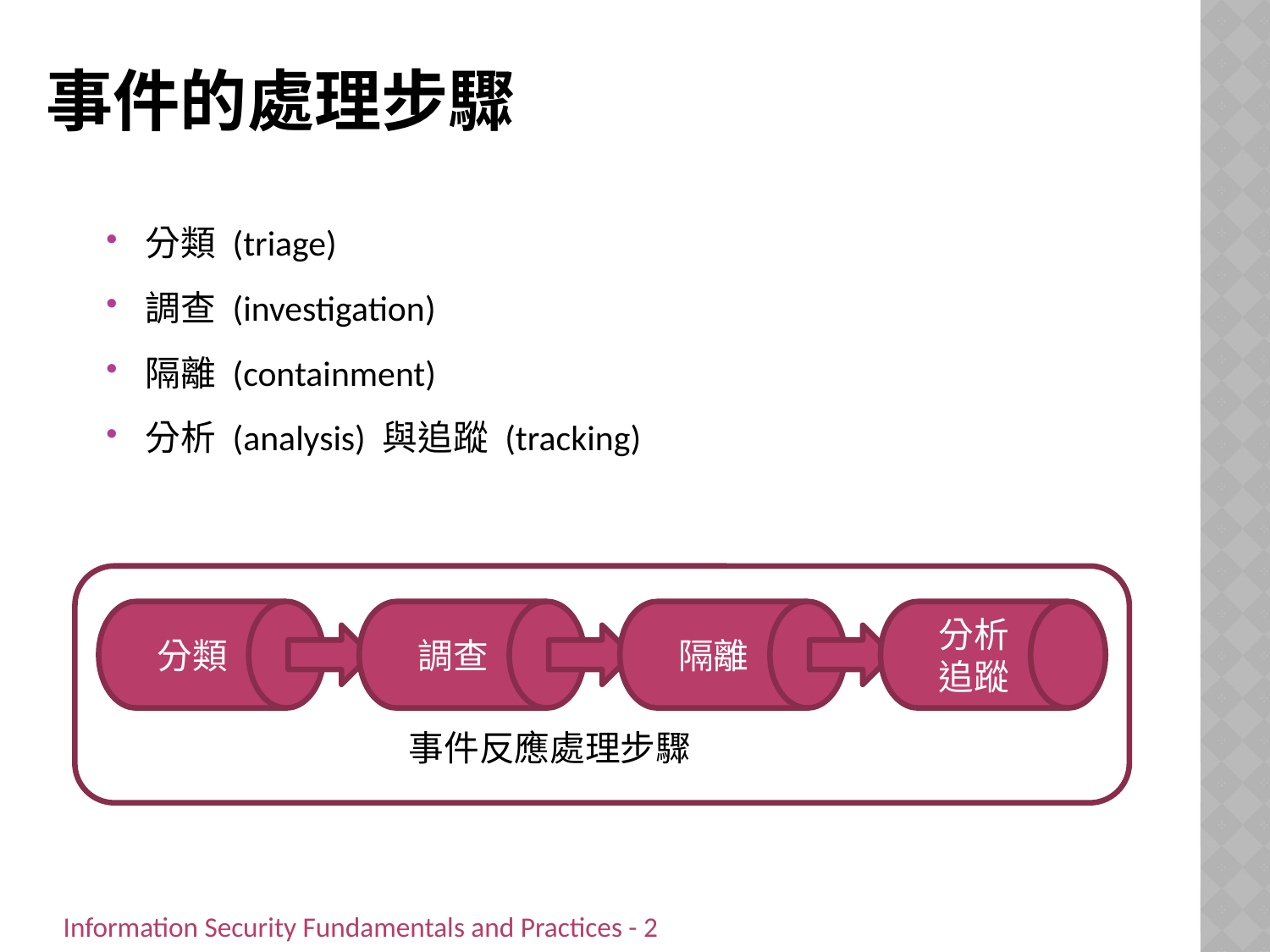

# 事件的處理步驟
分類 (triage)
調查 (investigation)
隔離 (containment)
分析 (analysis) 與追蹤 (tracking)

分類
調查
隔離
分析追蹤

事件反應處理步驟